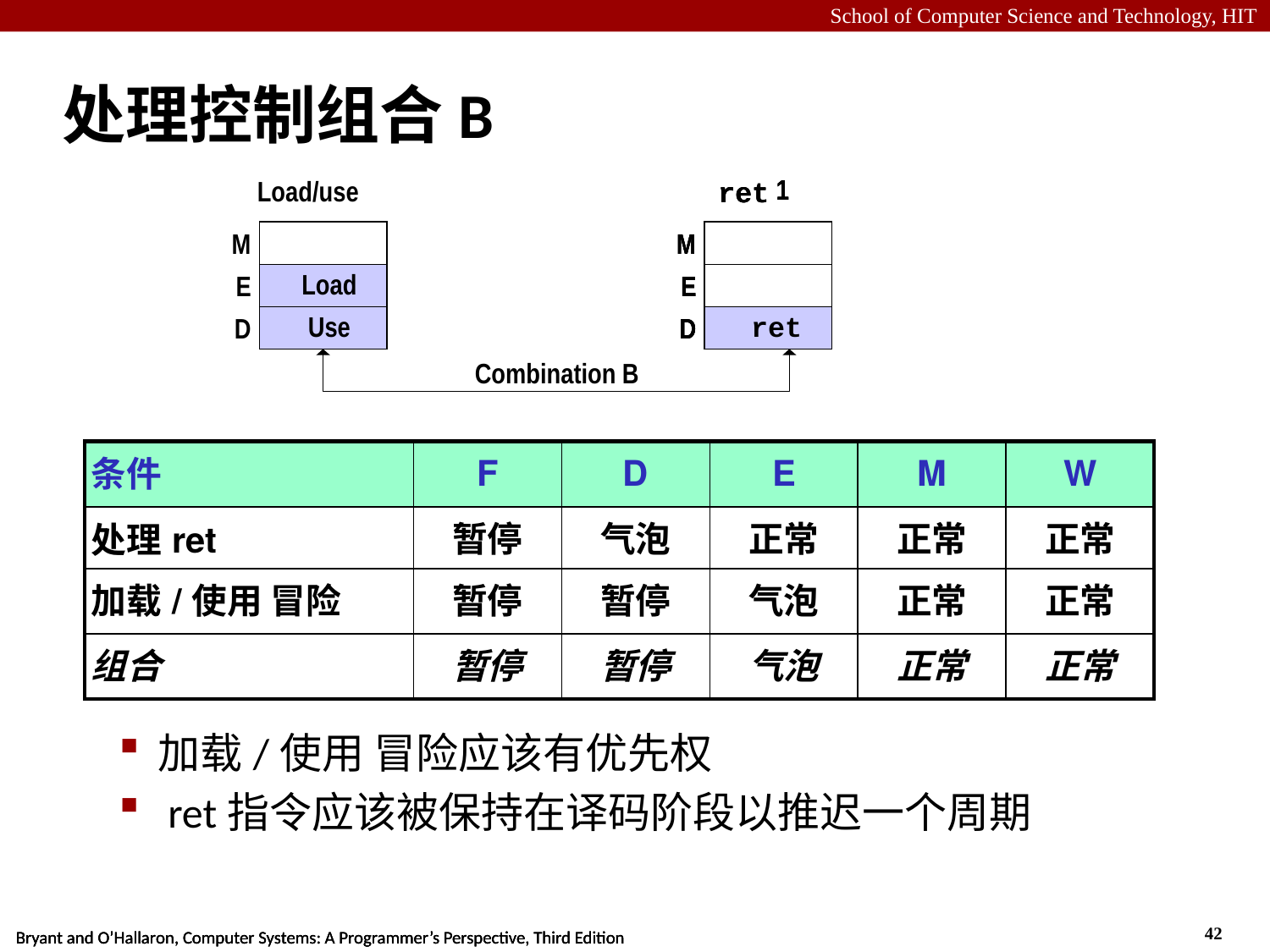

# 处理控制组合B

1
1
1
Load/use
ret
ret
ret

M
M
M
M

Load
E
E
E
E

Use
ret
ret
ret
D
D
D
D

Combination B

| 条件 | F | D | E | M | W |
| --- | --- | --- | --- | --- | --- |
| 处理ret | 暂停 | 气泡 | 正常 | 正常 | 正常 |
| 加载/使用 冒险 | 暂停 | 暂停 | 气泡 | 正常 | 正常 |
| 组合 | 暂停 | 暂停 | 气泡 | 正常 | 正常 |
加载/使用 冒险应该有优先权
 ret指令应该被保持在译码阶段以推迟一个周期